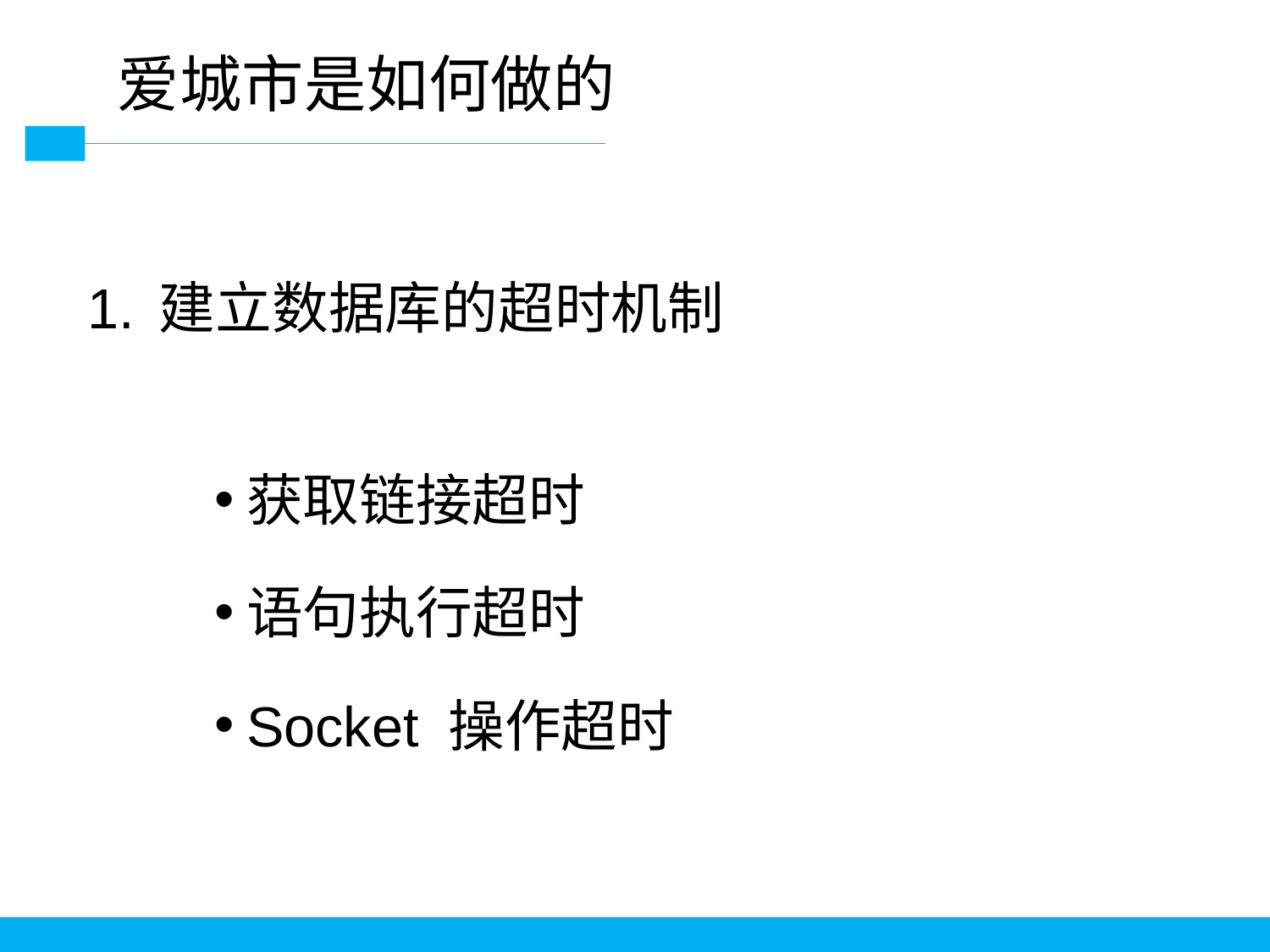

# 爱城市是如何做的

建立数据库的超时机制

获取链接超时
语句执行超时
Socket 操作超时